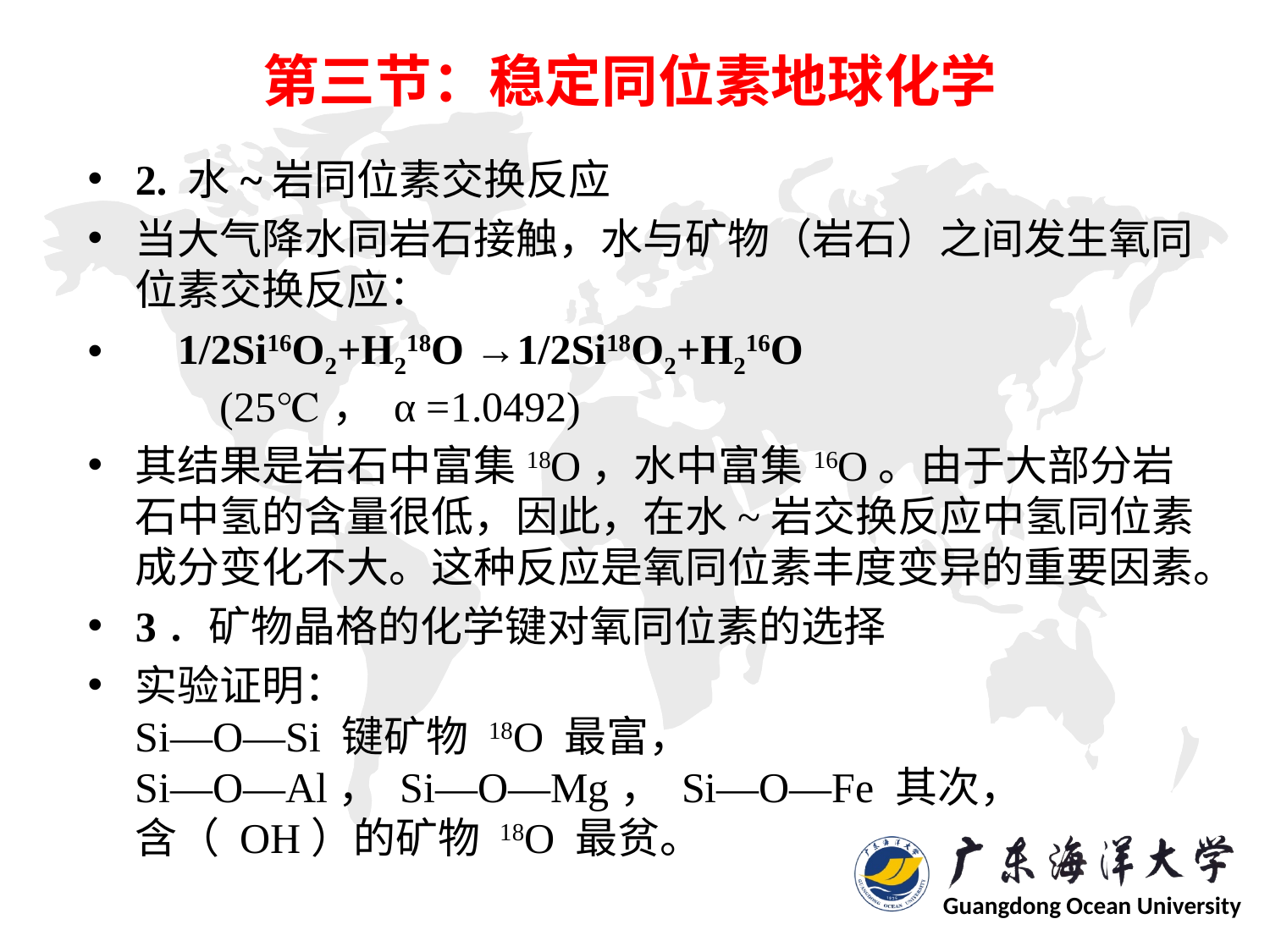

# 第三节：稳定同位素地球化学
2. 水~岩同位素交换反应
当大气降水同岩石接触，水与矿物（岩石）之间发生氧同位素交换反应：
    1/2Si16O2+H218O →1/2Si18O2+H216O
        (25℃， α =1.0492)
其结果是岩石中富集18O，水中富集16O。由于大部分岩石中氢的含量很低，因此，在水~岩交换反应中氢同位素成分变化不大。这种反应是氧同位素丰度变异的重要因素。
3．矿物晶格的化学键对氧同位素的选择
实验证明：
Si—O—Si 键矿物 18O 最富，
Si—O—Al， Si—O—Mg， Si—O—Fe 其次，
含（ OH）的矿物 18O 最贫。